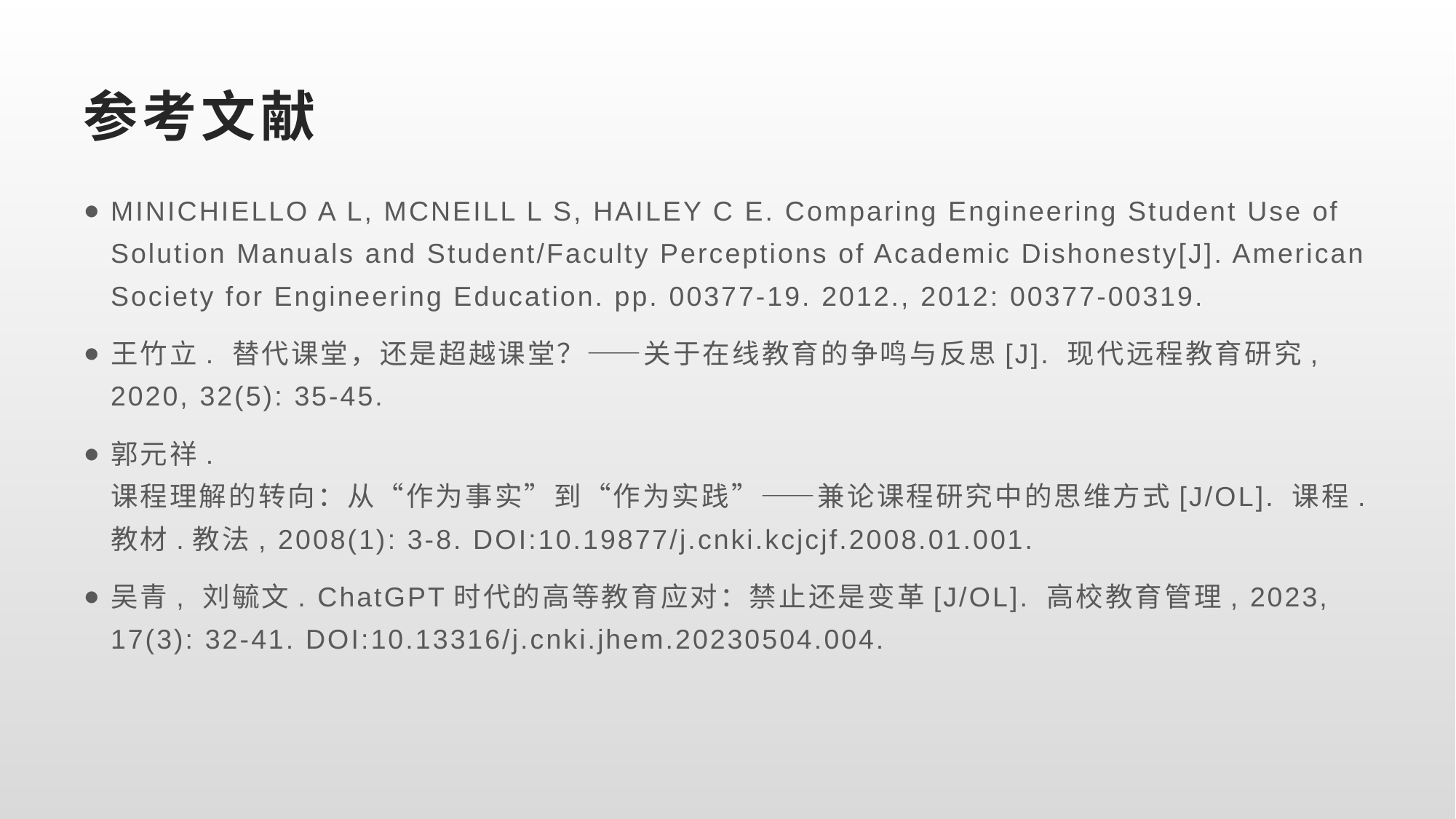

# 参考文献
MINICHIELLO A L, MCNEILL L S, HAILEY C E. Comparing Engineering Student Use of Solution Manuals and Student/Faculty Perceptions of Academic Dishonesty[J]. American Society for Engineering Education. pp. 00377-19. 2012., 2012: 00377-00319.
王竹立. 替代课堂，还是超越课堂？——关于在线教育的争鸣与反思[J]. 现代远程教育研究, 2020, 32(5): 35-45.
郭元祥. 课程理解的转向：从“作为事实”到“作为实践”——兼论课程研究中的思维方式[J/OL]. 课程.教材.教法, 2008(1): 3-8. DOI:10.19877/j.cnki.kcjcjf.2008.01.001.
吴青, 刘毓文. ChatGPT时代的高等教育应对：禁止还是变革[J/OL]. 高校教育管理, 2023, 17(3): 32-41. DOI:10.13316/j.cnki.jhem.20230504.004.